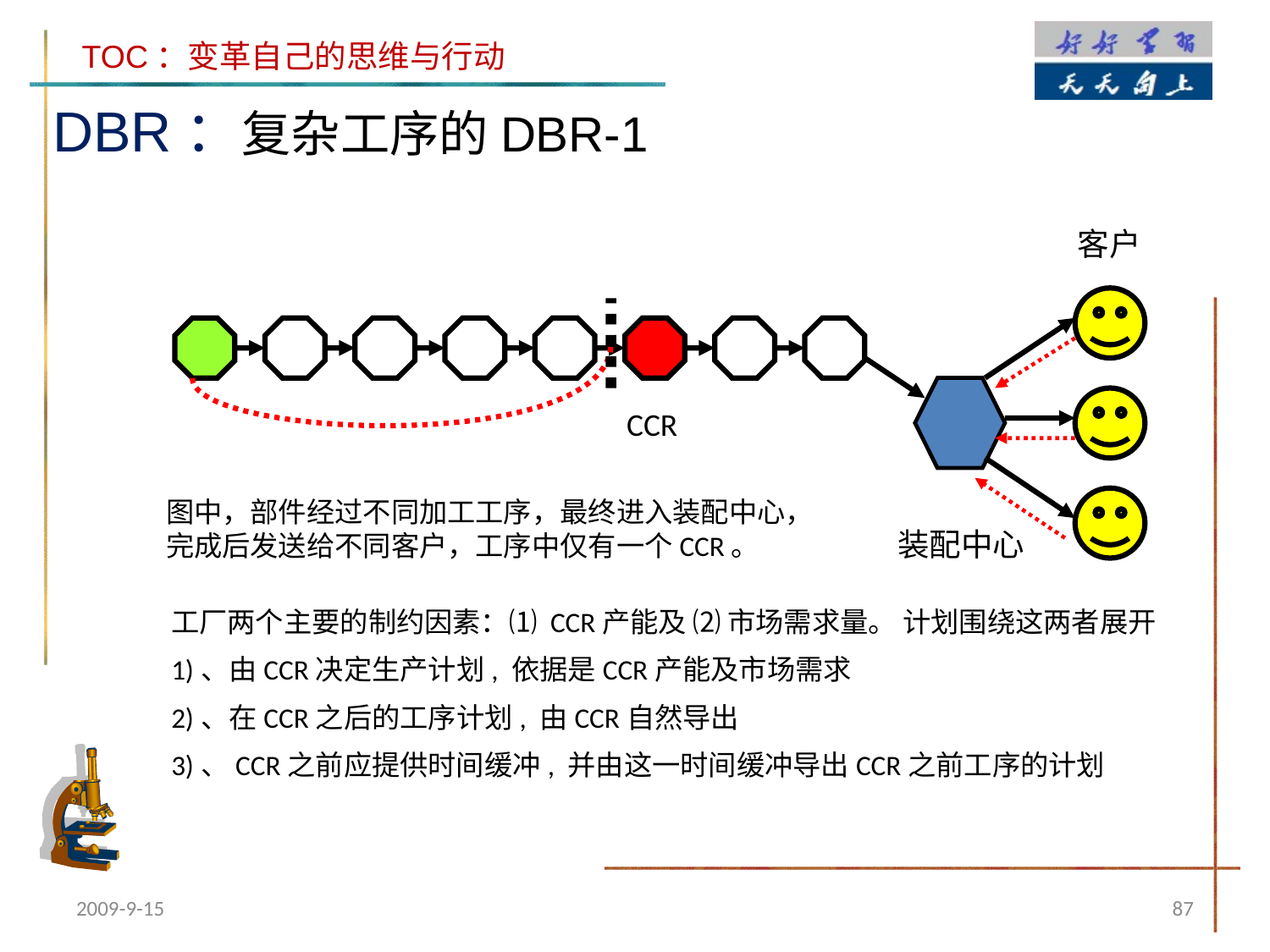

DBR：复杂工序的DBR-1
客户

CCR

图中，部件经过不同加工工序，最终进入装配中心，完成后发送给不同客户，工序中仅有一个CCR。

装配中心
工厂两个主要的制约因素：⑴ CCR产能及 ⑵ 市场需求量。 计划围绕这两者展开
1)、由CCR决定生产计划, 依据是CCR产能及市场需求
2)、在CCR之后的工序计划, 由CCR自然导出
3)、CCR之前应提供时间缓冲, 并由这一时间缓冲导出CCR之前工序的计划

2009-9-15
87